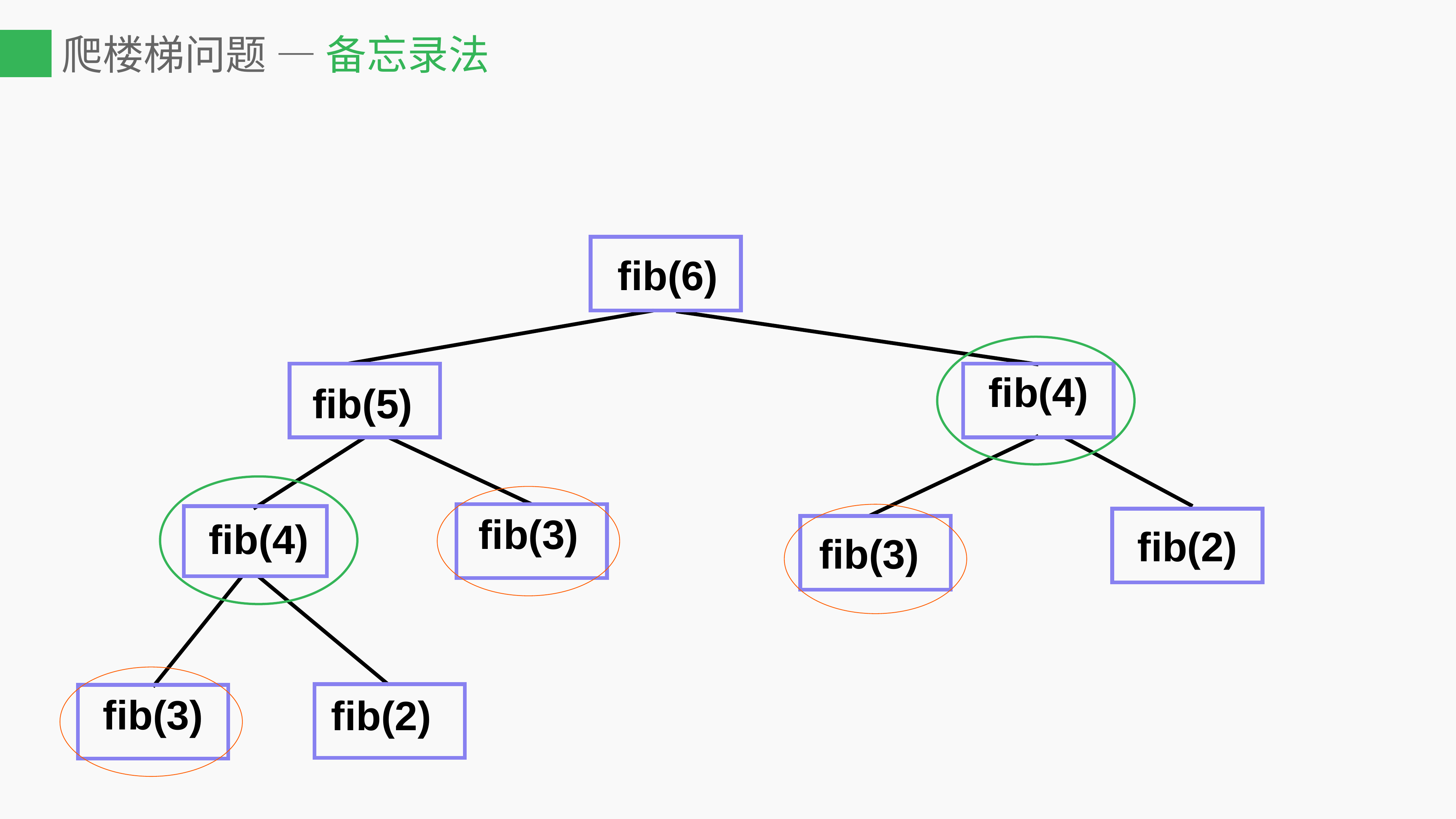

# 爬楼梯问题 — 备忘录法

fib(6)

fib(5)

fib(4)

fib(3)

fib(4)

fib(2)

fib(3)

fib(2)

fib(3)